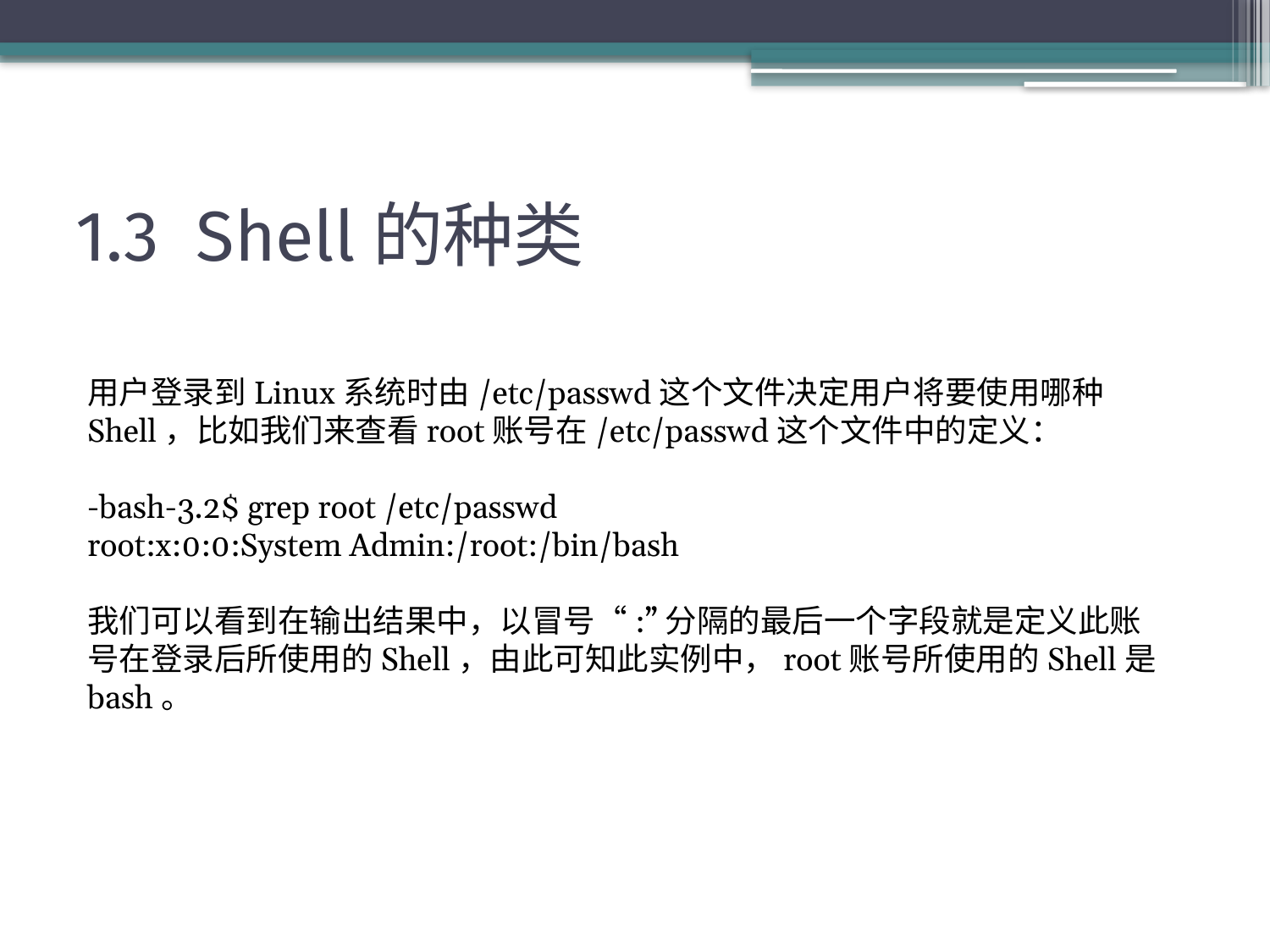

# 1.3  Shell的种类
用户登录到Linux系统时由/etc/passwd这个文件决定用户将要使用哪种Shell，比如我们来查看root账号在/etc/passwd这个文件中的定义：

-bash-3.2$ grep root /etc/passwd
root:x:0:0:System Admin:/root:/bin/bash

我们可以看到在输出结果中，以冒号“:”分隔的最后一个字段就是定义此账号在登录后所使用的Shell，由此可知此实例中，root账号所使用的Shell是bash。